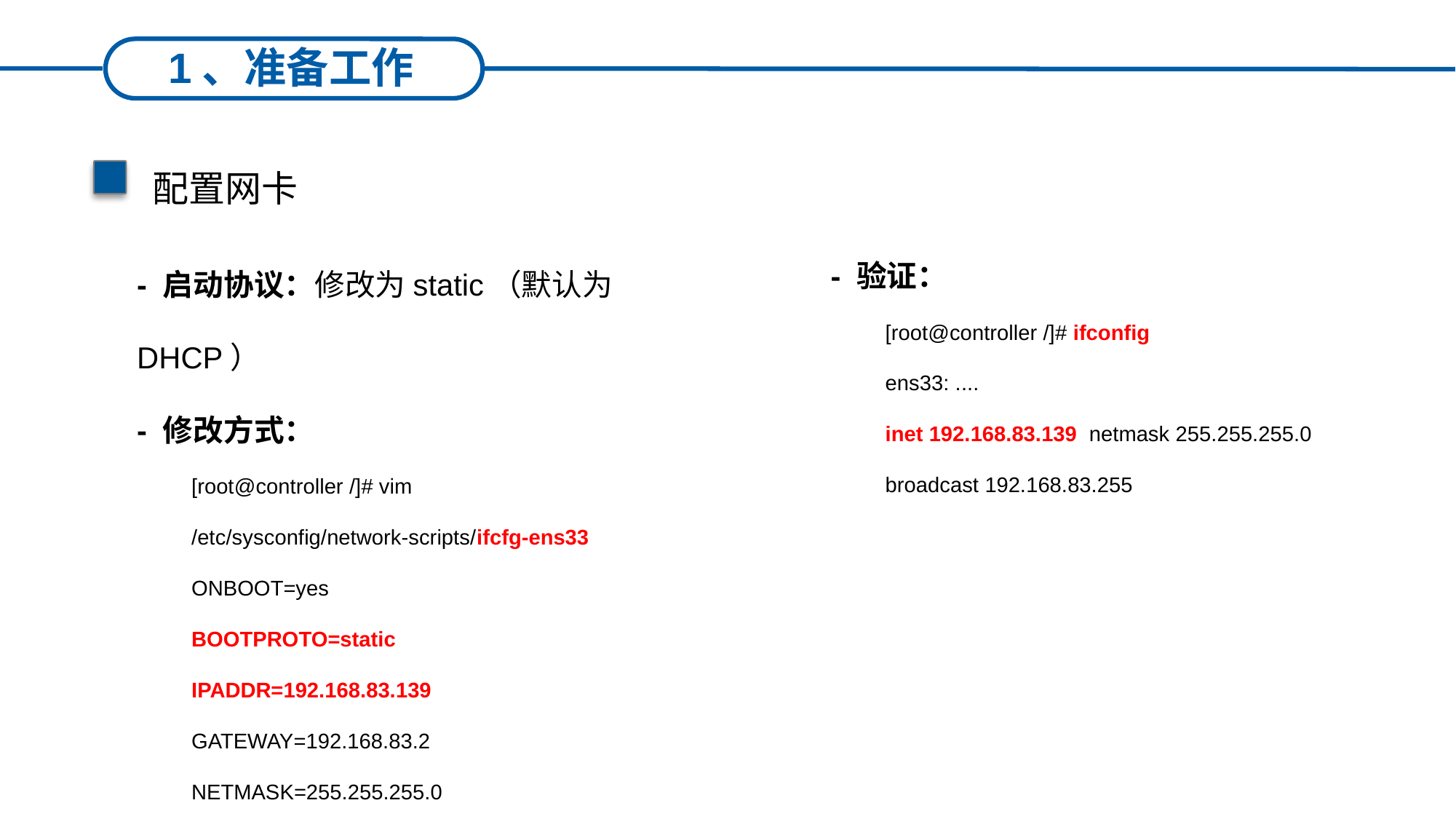

1、准备工作

1、当前进度
配置网卡

- 验证：
[root@controller /]# ifconfig
ens33: ....
inet 192.168.83.139  netmask 255.255.255.0
broadcast 192.168.83.255
- 启动协议：修改为static（默认为DHCP）
- 修改方式：
[root@controller /]# vim /etc/sysconfig/network-scripts/ifcfg-ens33
ONBOOT=yes
BOOTPROTO=static
IPADDR=192.168.83.139
GATEWAY=192.168.83.2
NETMASK=255.255.255.0
DNS1=114.114.114.114